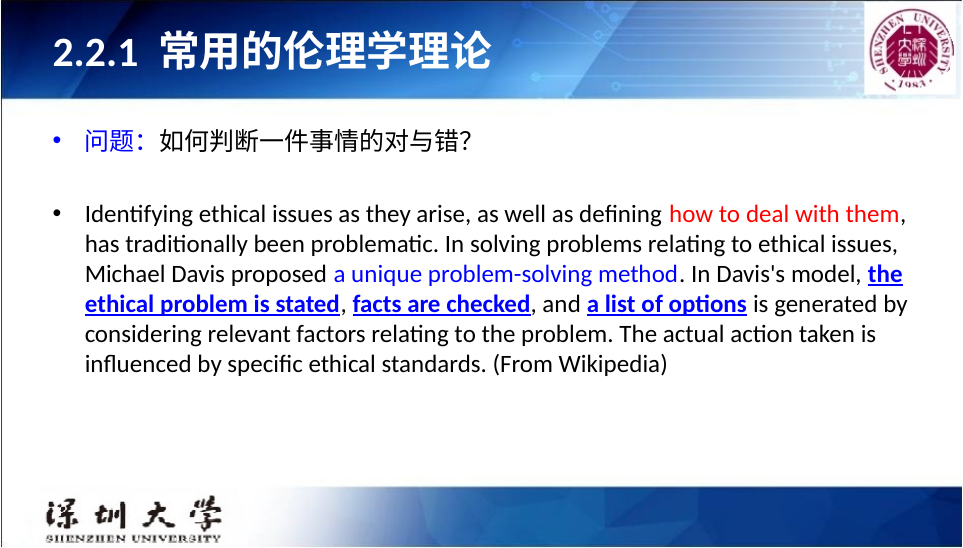

# 2.2.1 常用的伦理学理论
问题：如何判断一件事情的对与错？

Identifying ethical issues as they arise, as well as defining how to deal with them, has traditionally been problematic. In solving problems relating to ethical issues, Michael Davis proposed a unique problem-solving method. In Davis's model, the ethical problem is stated, facts are checked, and a list of options is generated by considering relevant factors relating to the problem. The actual action taken is influenced by specific ethical standards. (From Wikipedia)
66